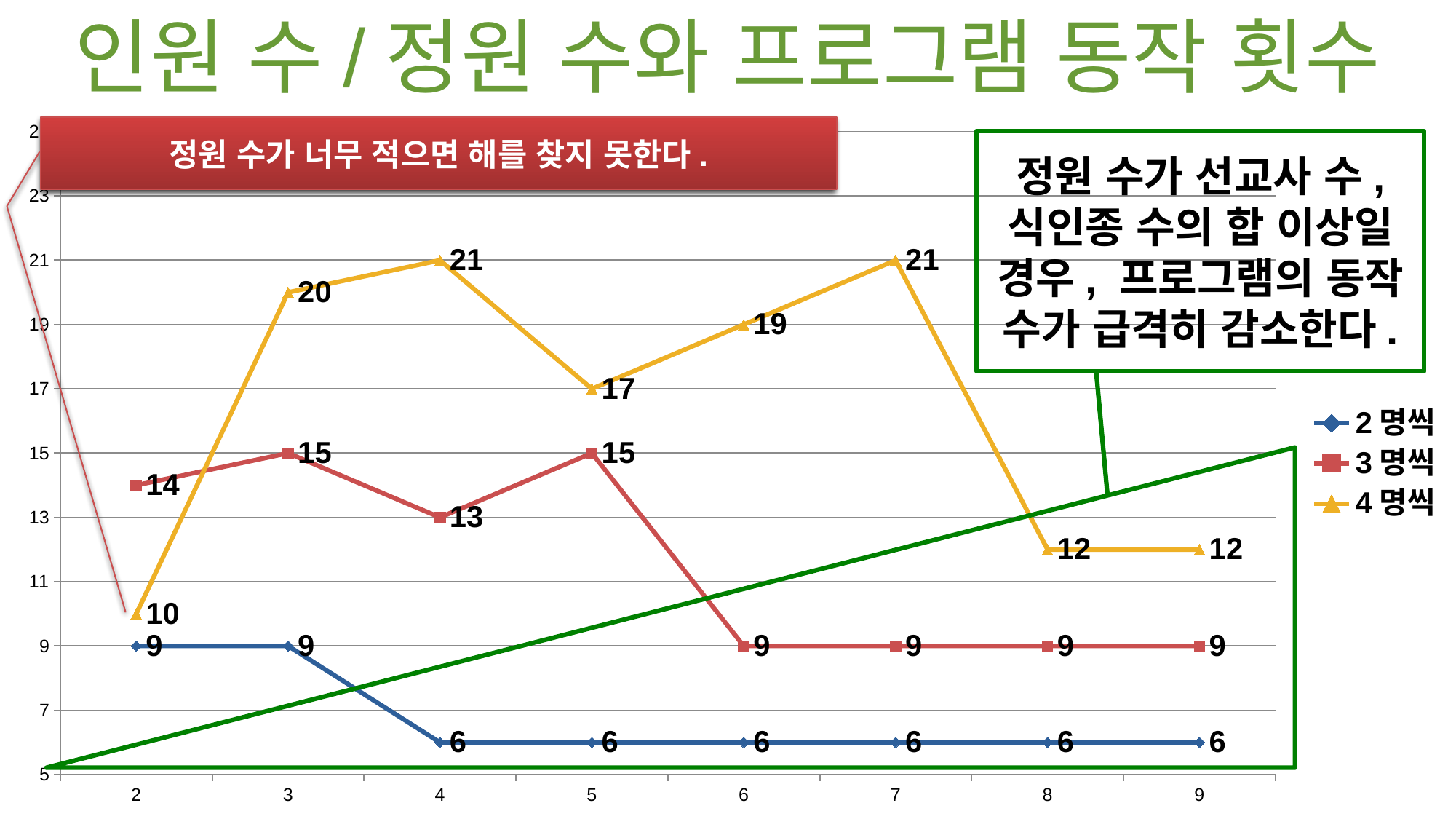

인원 수/정원 수와 프로그램 동작 횟수

### Chart

| Category | 2명씩 | 3명씩 | 4명씩 |
|---|---|---|---|
| 2 | 9.0 | 14.0 | 10.0 |
| 3 | 9.0 | 15.0 | 20.0 |
| 4 | 6.0 | 13.0 | 21.0 |
| 5 | 6.0 | 15.0 | 17.0 |
| 6 | 6.0 | 9.0 | 19.0 |
| 7 | 6.0 | 9.0 | 21.0 |
| 8 | 6.0 | 9.0 | 12.0 |
| 9 | 6.0 | 9.0 | 12.0 |
정원 수가 너무 적으면 해를 찾지 못한다.
정원 수가 선교사 수, 식인종 수의 합 이상일 경우, 프로그램의 동작 수가 급격히 감소한다.